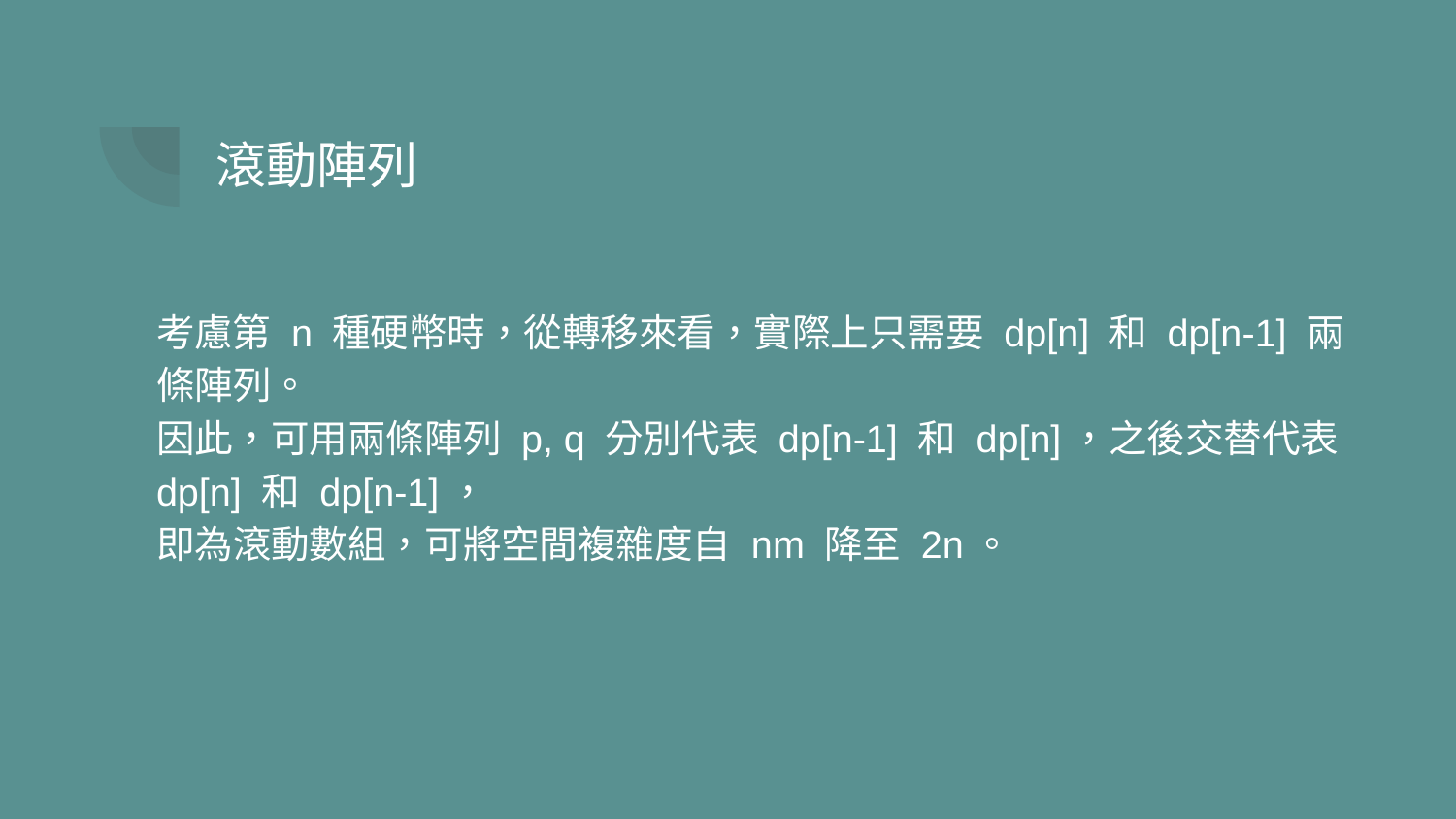

滾動陣列
考慮第 n 種硬幣時，從轉移來看，實際上只需要 dp[n] 和 dp[n-1] 兩條陣列。
因此，可用兩條陣列 p, q 分別代表 dp[n-1] 和 dp[n]，之後交替代表 dp[n] 和 dp[n-1]，
即為滾動數組，可將空間複雜度自 nm 降至 2n。